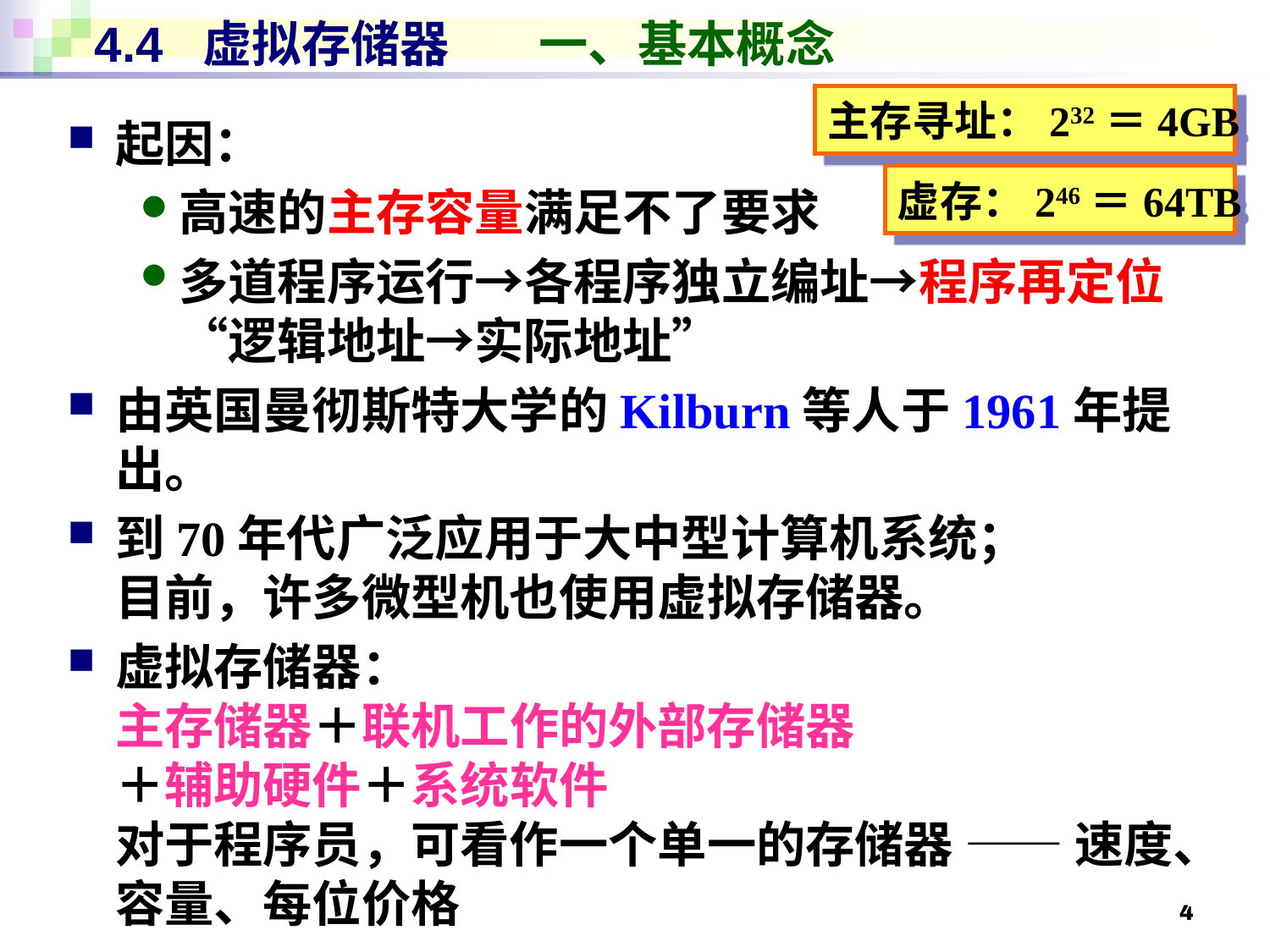

# 4.4  虚拟存储器        一、基本概念
主存寻址：232＝4GB
起因：
高速的主存容量满足不了要求
多道程序运行→各程序独立编址→程序再定位
“逻辑地址→实际地址”
由英国曼彻斯特大学的Kilburn等人于1961年提出。
到70年代广泛应用于大中型计算机系统；
目前，许多微型机也使用虚拟存储器。
虚拟存储器：
主存储器＋联机工作的外部存储器
＋辅助硬件＋系统软件
对于程序员，可看作一个单一的存储器 —— 速度、容量、每位价格
虚存：246＝64TB
4